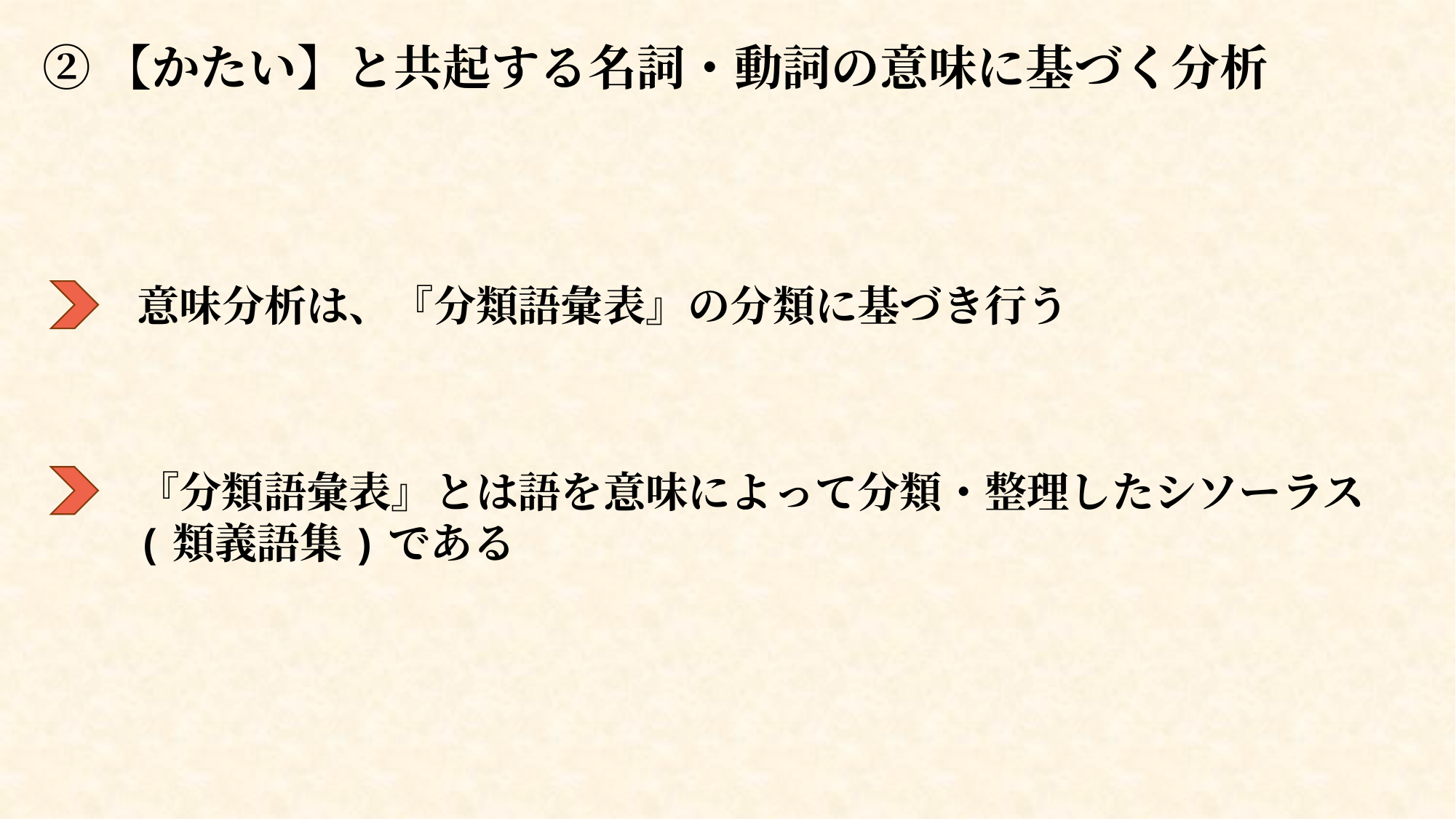

②【かたい】と共起する名詞・動詞の意味に基づく分析
意味分析は、『分類語彙表』の分類に基づき行う

『分類語彙表』とは語を意味によって分類・整理したシソーラス (類義語集)である